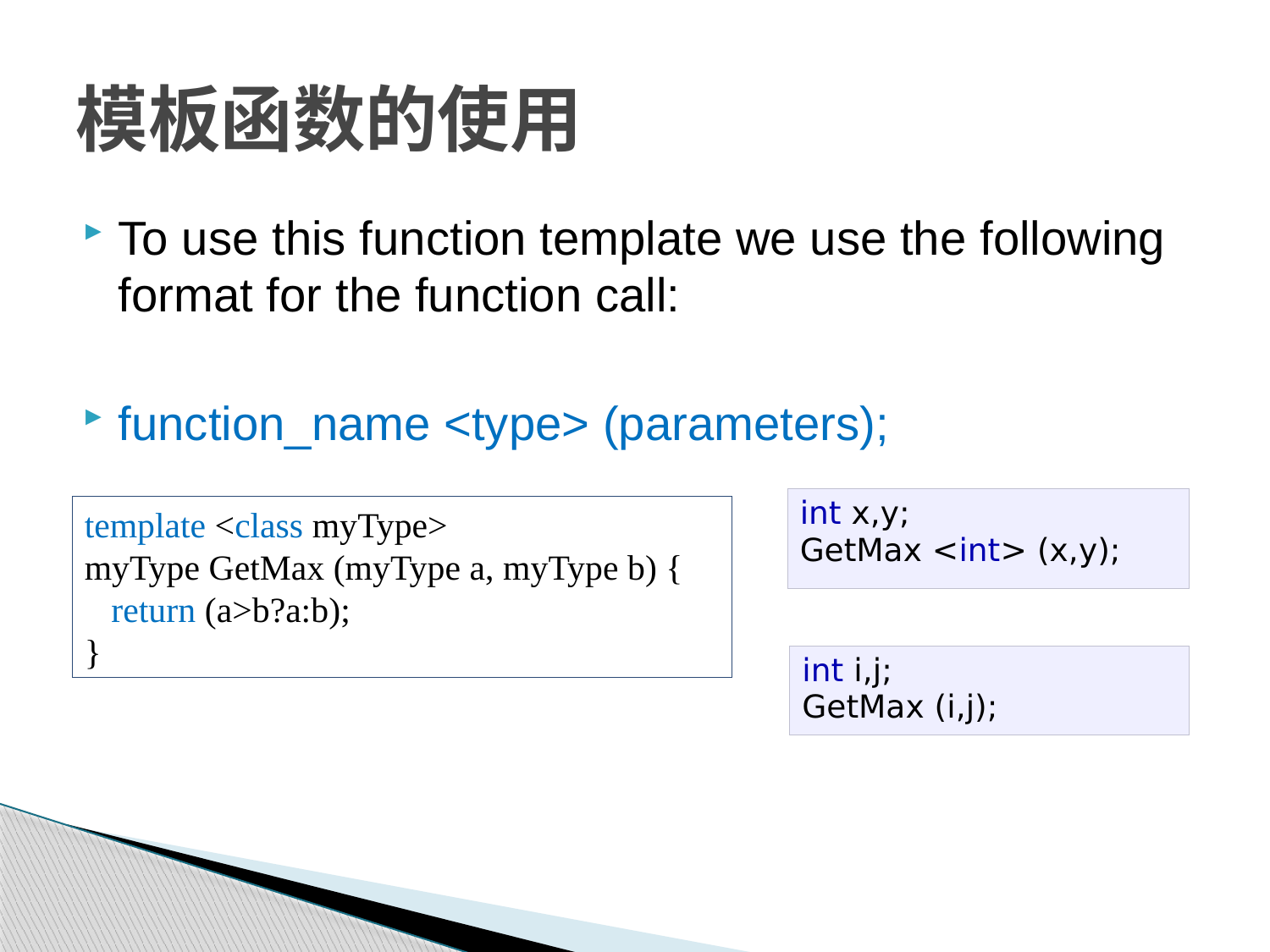

# 模板函数的使用
To use this function template we use the following format for the function call:

function_name <type> (parameters);
| int x,y; GetMax <int> (x,y); |
| --- |
template <class myType>
myType GetMax (myType a, myType b) {
   return (a>b?a:b);
}
| int i,j; GetMax (i,j); |
| --- |